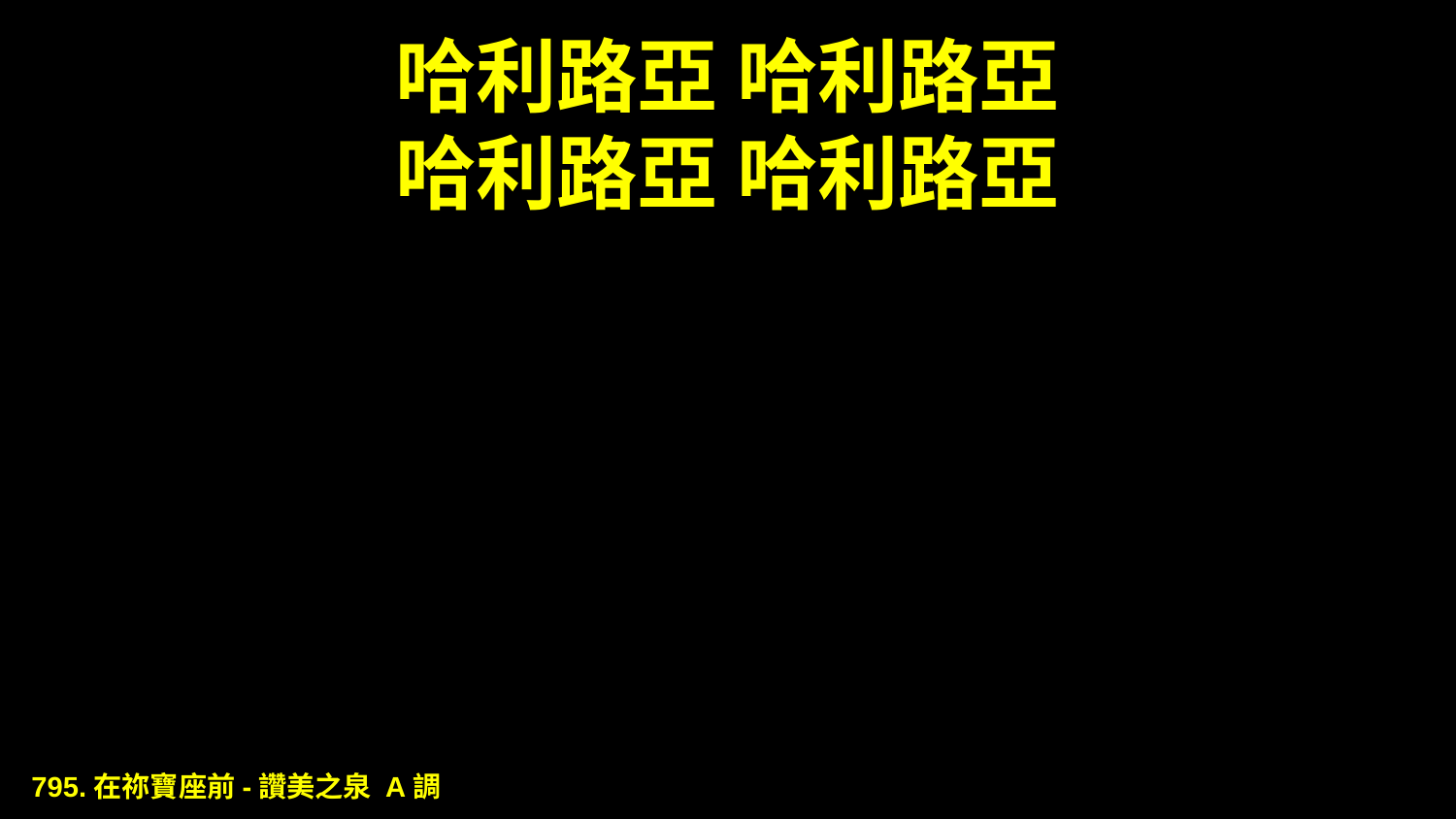

# 哈利路亞 哈利路亞 哈利路亞 哈利路亞
795.在祢寶座前-讚美之泉 A調